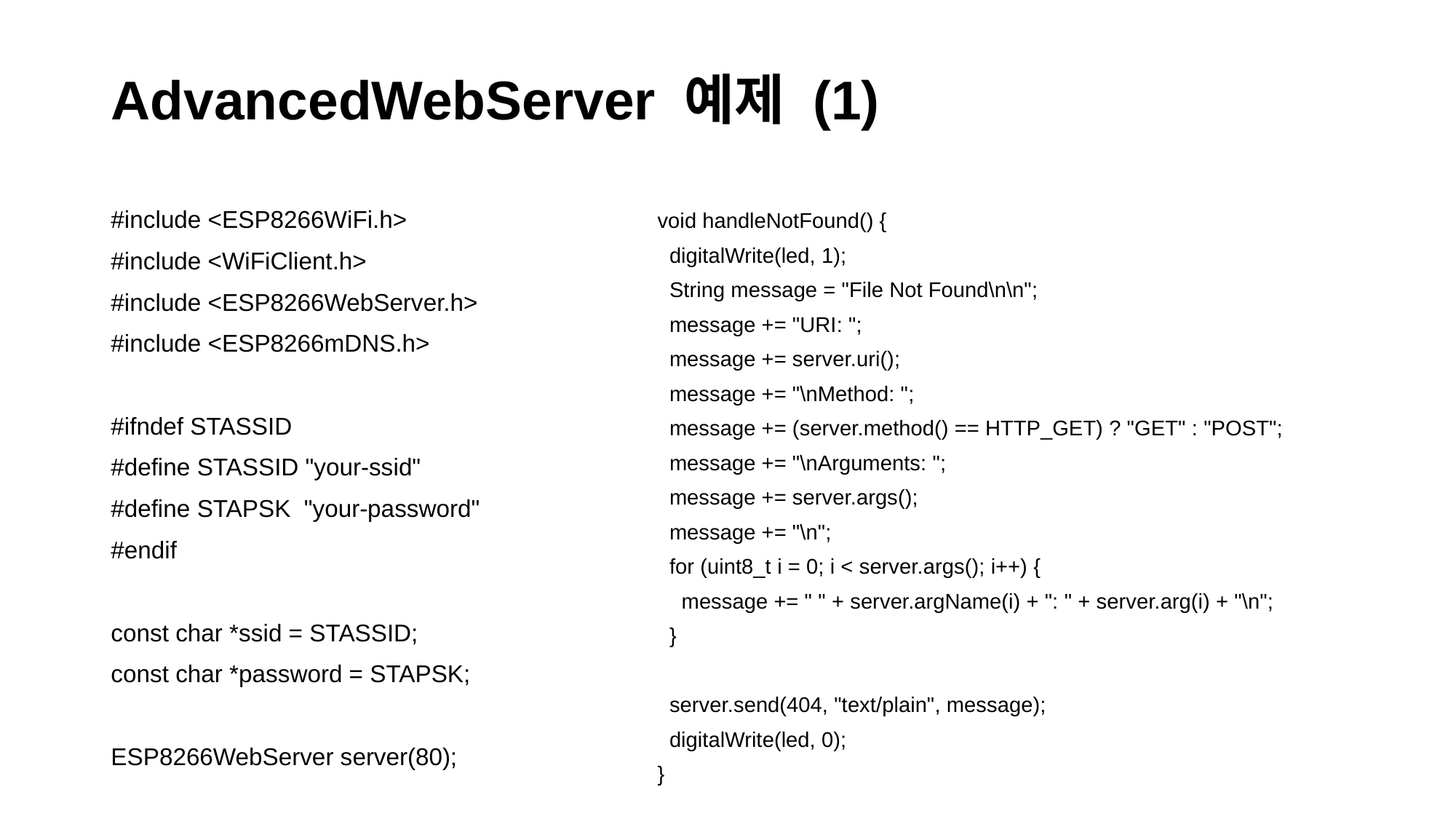

# AdvancedWebServer 예제 (1)
void handleNotFound() {
  digitalWrite(led, 1);
  String message = "File Not Found\n\n";
  message += "URI: ";
  message += server.uri();
  message += "\nMethod: ";
  message += (server.method() == HTTP_GET) ? "GET" : "POST";
  message += "\nArguments: ";
  message += server.args();
  message += "\n";
  for (uint8_t i = 0; i < server.args(); i++) {
    message += " " + server.argName(i) + ": " + server.arg(i) + "\n";
  }

  server.send(404, "text/plain", message);
  digitalWrite(led, 0);
}
#include <ESP8266WiFi.h>
#include <WiFiClient.h>
#include <ESP8266WebServer.h>
#include <ESP8266mDNS.h>

#ifndef STASSID
#define STASSID "your-ssid"
#define STAPSK  "your-password"
#endif

const char *ssid = STASSID;
const char *password = STAPSK;

ESP8266WebServer server(80);